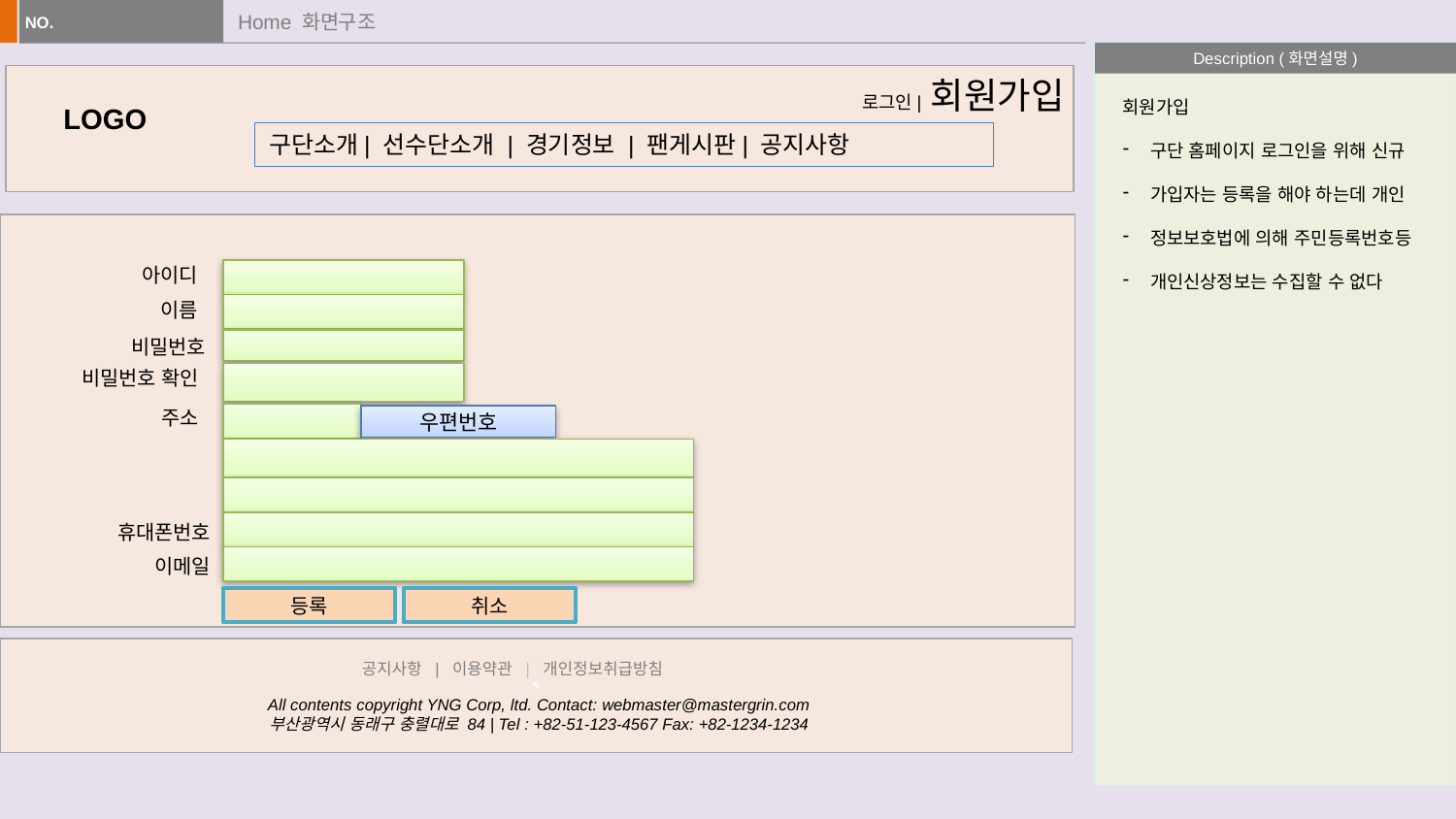

# Home 화면구조

로그인| 회원가입
회원가입

구단 홈페이지 로그인을 위해 신규

가입자는 등록을 해야 하는데 개인

정보보호법에 의해 주민등록번호등

개인신상정보는 수집할 수 없다
LOGO
구단소개| 선수단소개 | 경기정보 | 팬게시판| 공지사항

아이디

이름

비밀번호

비밀번호 확인

주소

우편번호

휴대폰번호

이메일

등록
취소
`
공지사항  |  이용약관  |  개인정보취급방침
All contents copyright YNG Corp, ltd. Contact: webmaster@mastergrin.com
부산광역시 동래구 충렬대로 84 | Tel : +82-51-123-4567 Fax: +82-1234-1234